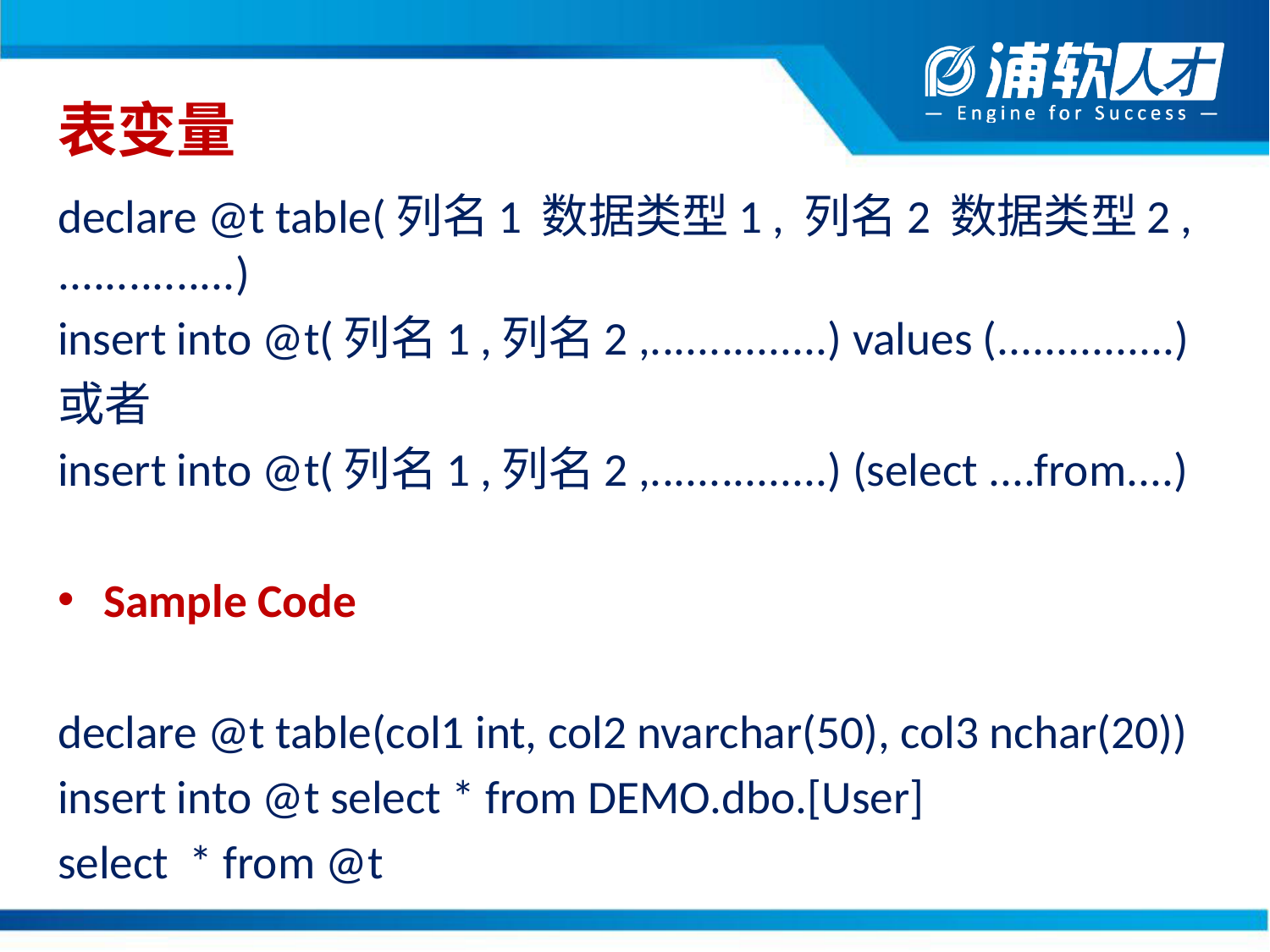

# 表变量
declare @t table(列名1 数据类型1 , 列名2 数据类型2 , ...............)
insert into @t(列名1 ,列名2 ,...............) values (...............)
或者
insert into @t(列名1 ,列名2 ,...............) (select ....from....)

Sample Code

declare @t table(col1 int, col2 nvarchar(50), col3 nchar(20))
insert into @t select * from DEMO.dbo.[User]
select  * from @t